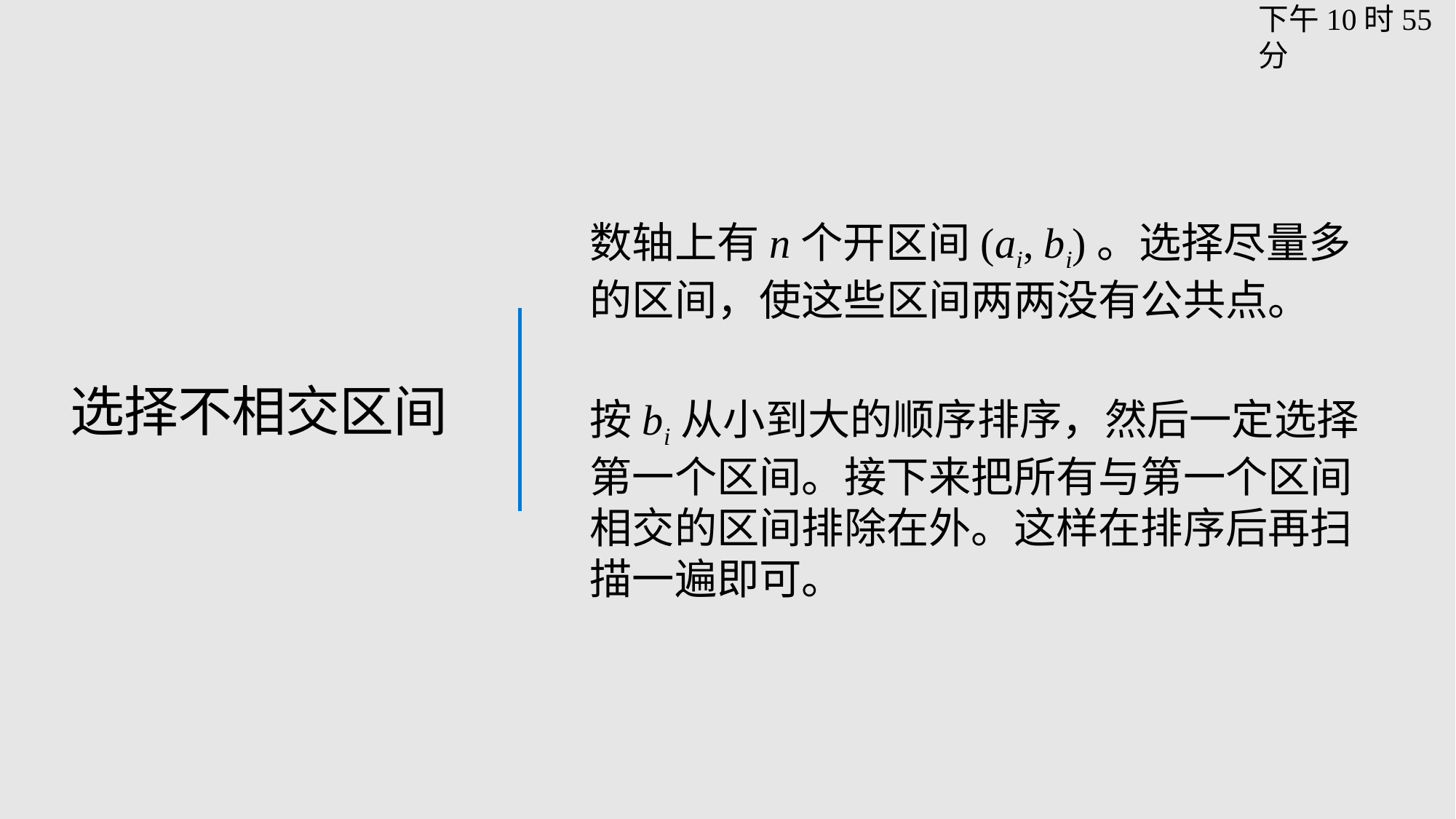

数轴上有n个开区间(ai, bi)。选择尽量多的区间，使这些区间两两没有公共点。

按bi从小到大的顺序排序，然后一定选择第一个区间。接下来把所有与第一个区间相交的区间排除在外。这样在排序后再扫描一遍即可。
# 选择不相交区间